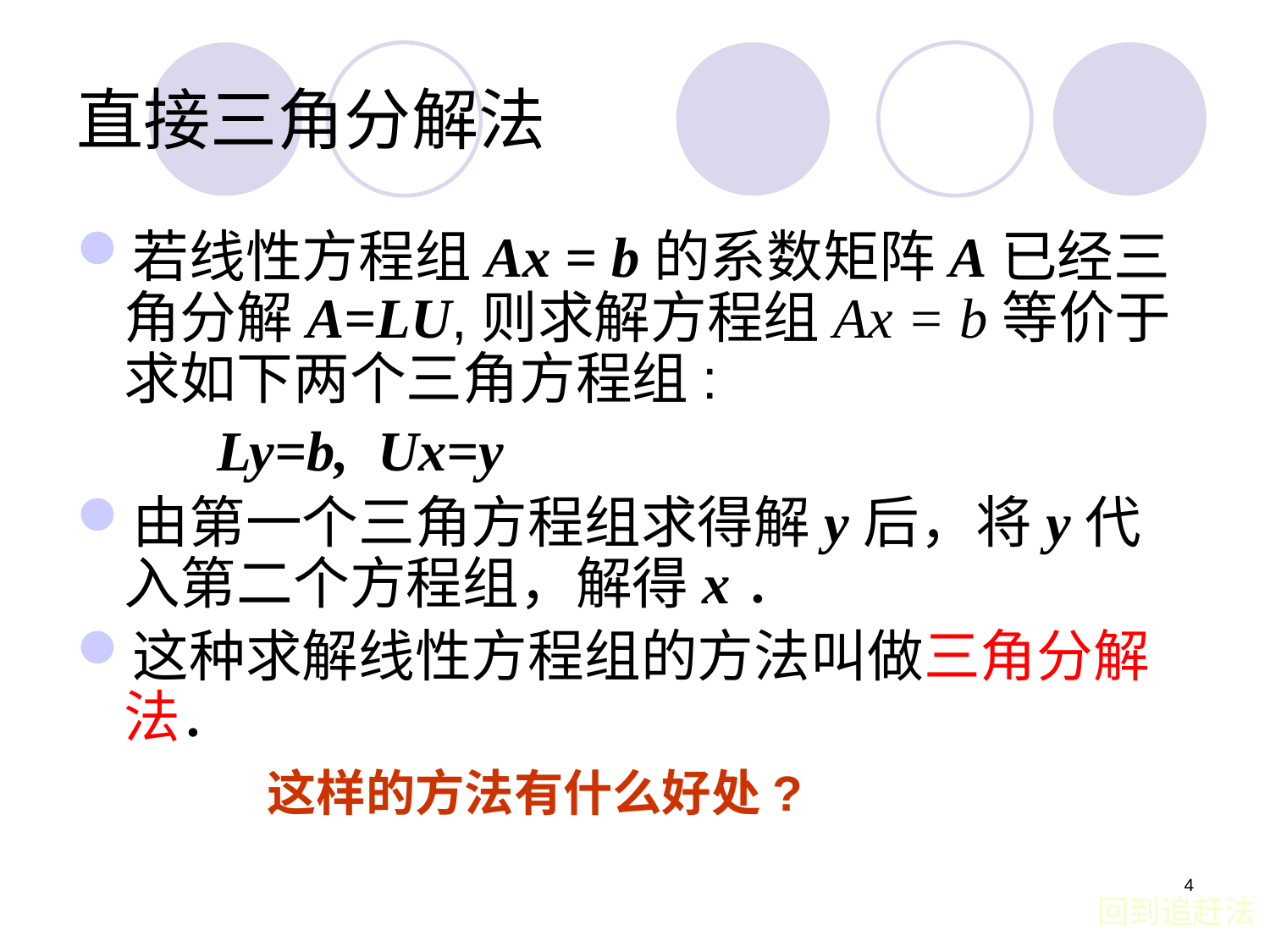

# 直接三角分解法
若线性方程组Ax = b的系数矩阵A已经三角分解A=LU,则求解方程组Ax = b等价于求如下两个三角方程组:
         Ly=b,  Ux=y
由第一个三角方程组求得解y后，将y代入第二个方程组，解得x．
这种求解线性方程组的方法叫做三角分解法．
这样的方法有什么好处?
4
回到追赶法